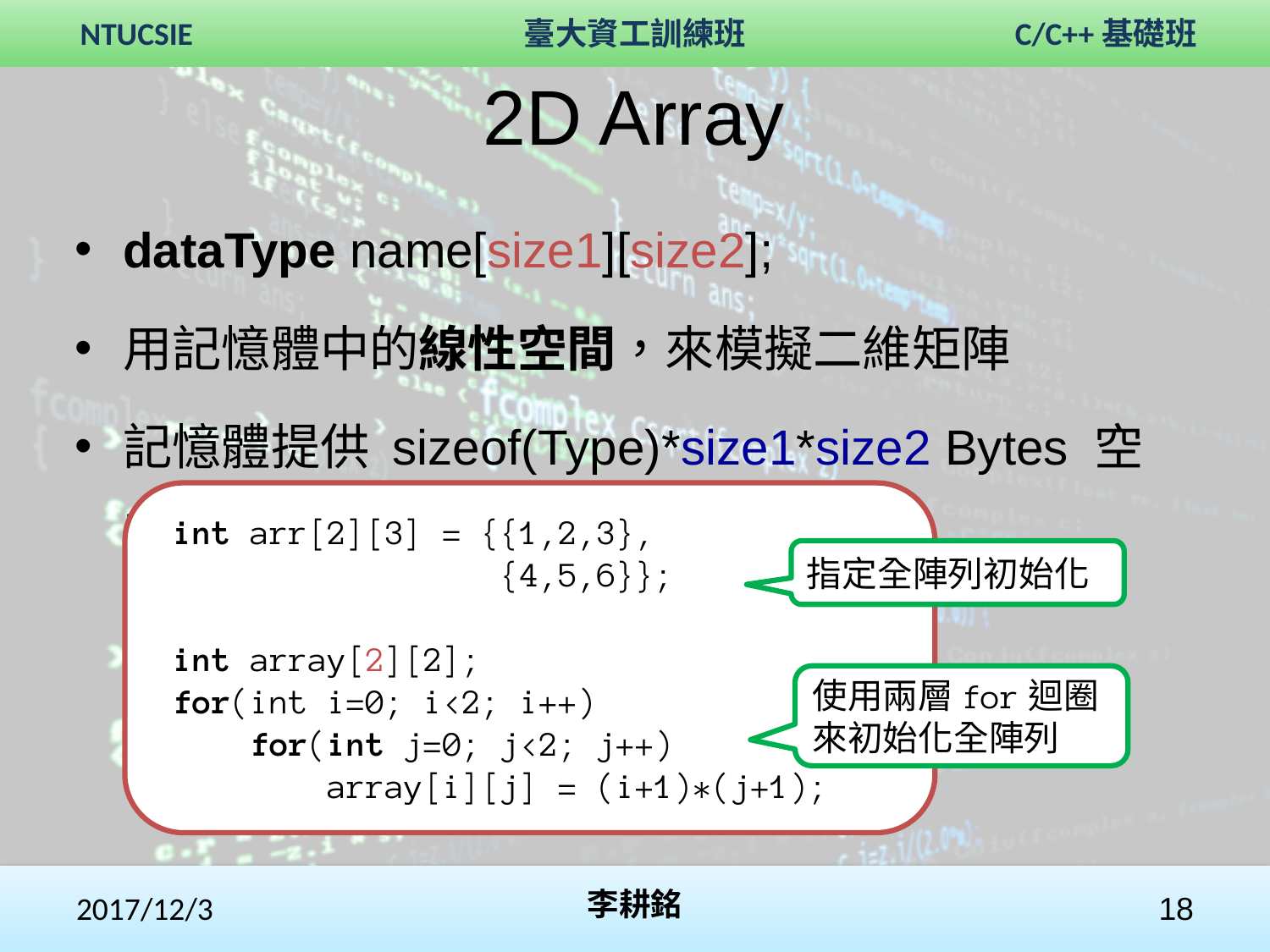

2D Array
dataType name[size1][size2];
用記憶體中的線性空間，來模擬二維矩陣
記憶體提供 sizeof(Type)*size1*size2 Bytes 空間

 int arr[2][3] = {{1,2,3},
                  {4,5,6}};

 int array[2][2];
 for(int i=0; i<2; i++)
     for(int j=0; j<2; j++)
         array[i][j] = (i+1)*(j+1);
指定全陣列初始化
使用兩層for迴圈來初始化全陣列
2017/12/3
李耕銘
18